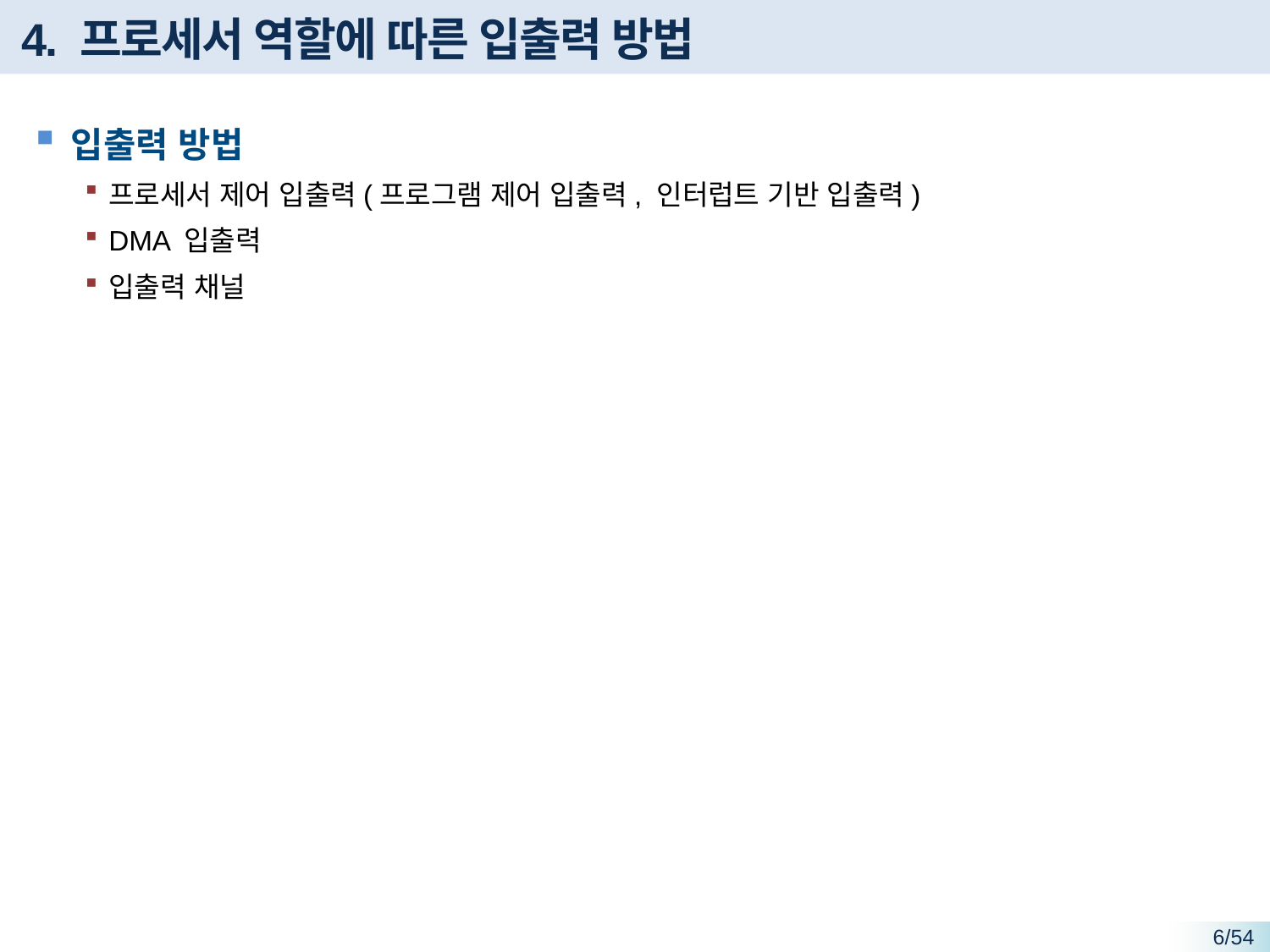

# 4. 프로세서 역할에 따른 입출력 방법
입출력 방법
프로세서 제어 입출력(프로그램 제어 입출력, 인터럽트 기반 입출력)
DMA 입출력
입출력 채널